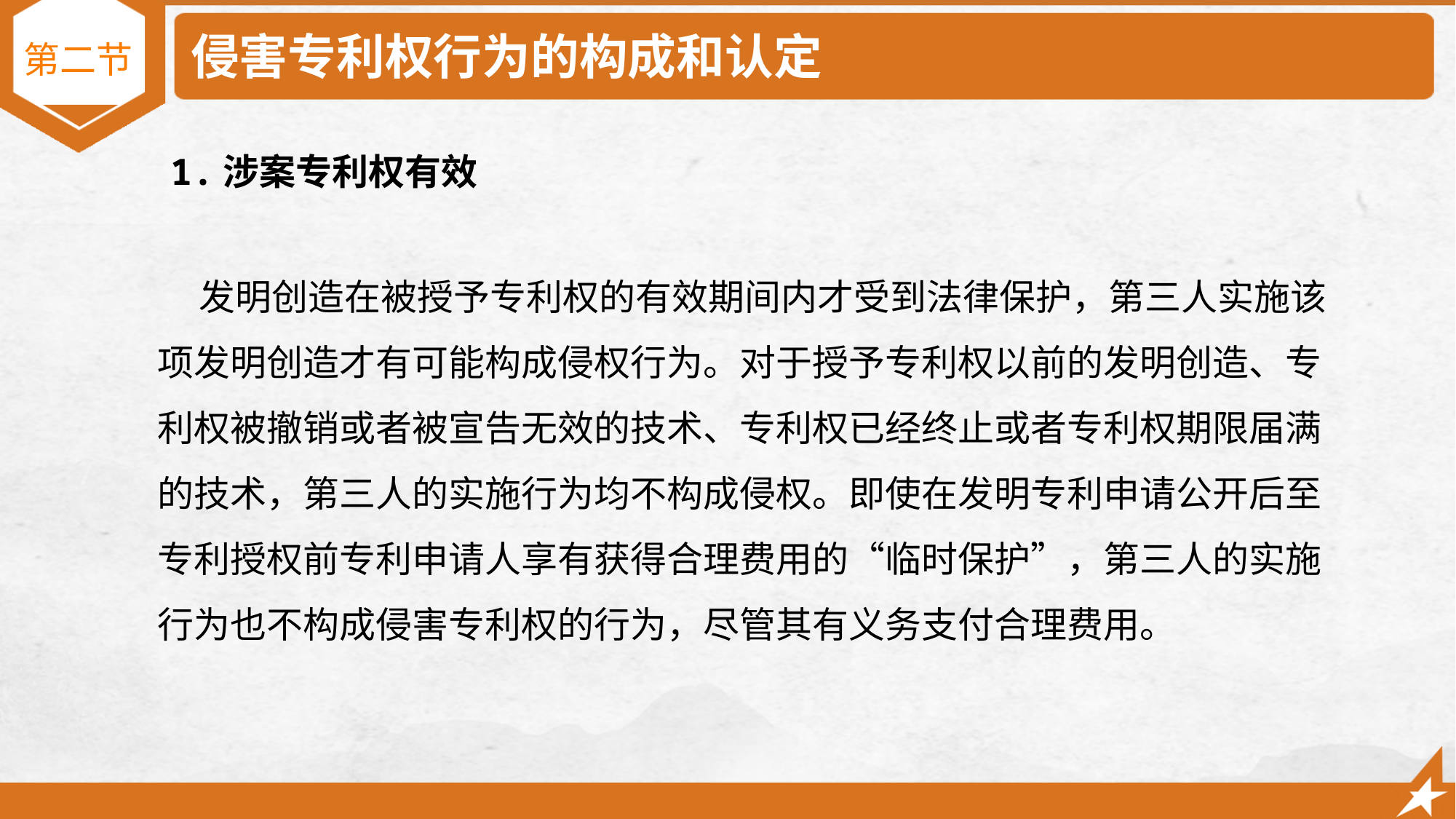

侵害专利权行为的构成和认定
第二节
1.涉案专利权有效
    发明创造在被授予专利权的有效期间内才受到法律保护，第三人实施该项发明创造才有可能构成侵权行为。对于授予专利权以前的发明创造、专利权被撤销或者被宣告无效的技术、专利权已经终止或者专利权期限届满的技术，第三人的实施行为均不构成侵权。即使在发明专利申请公开后至专利授权前专利申请人享有获得合理费用的“临时保护”，第三人的实施行为也不构成侵害专利权的行为，尽管其有义务支付合理费用。